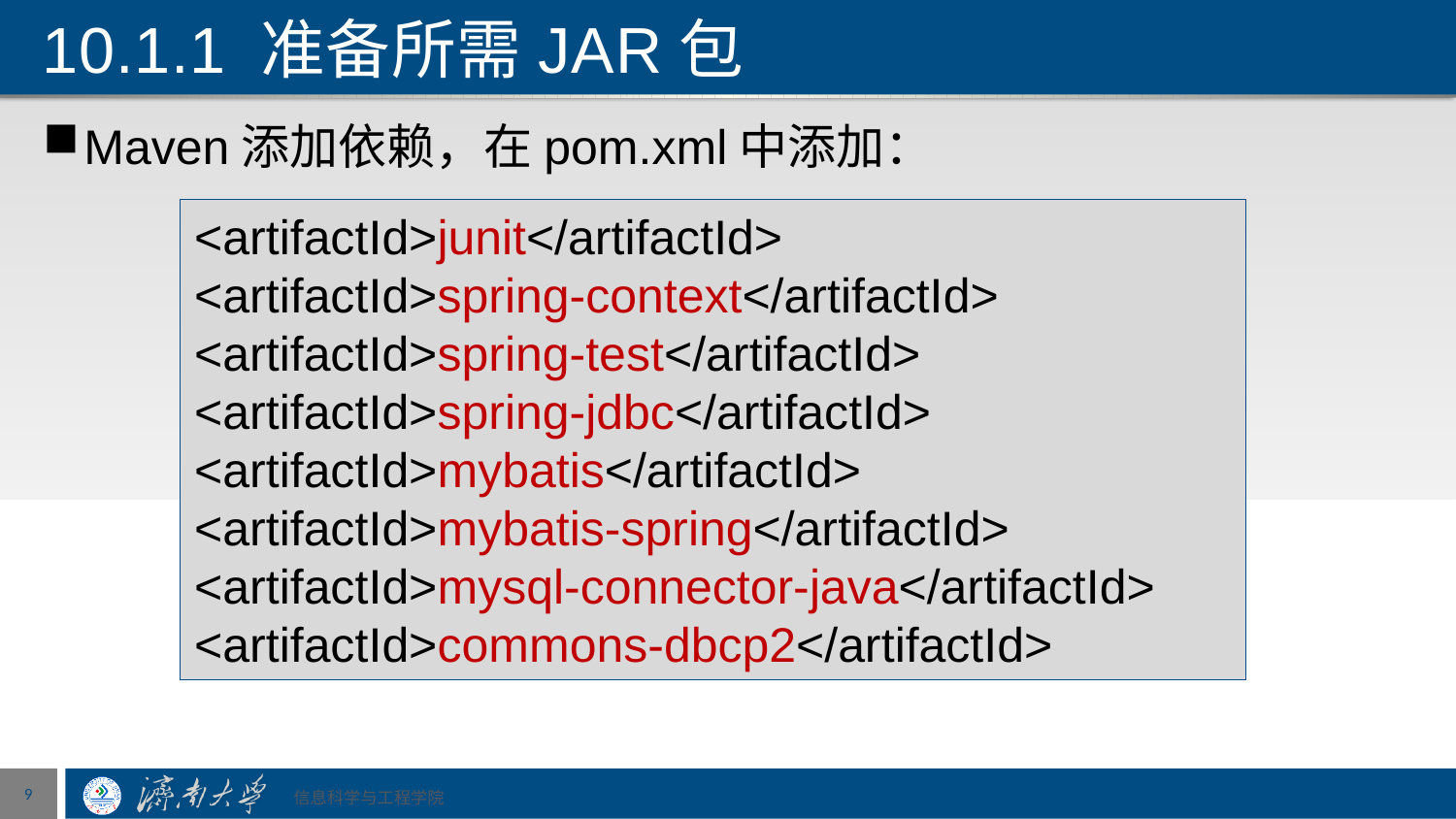

# 10.1.1 准备所需JAR包
Maven添加依赖，在pom.xml中添加：
<artifactId>junit</artifactId>
<artifactId>spring-context</artifactId>
<artifactId>spring-test</artifactId>
<artifactId>spring-jdbc</artifactId>
<artifactId>mybatis</artifactId>
<artifactId>mybatis-spring</artifactId>
<artifactId>mysql-connector-java</artifactId>
<artifactId>commons-dbcp2</artifactId>